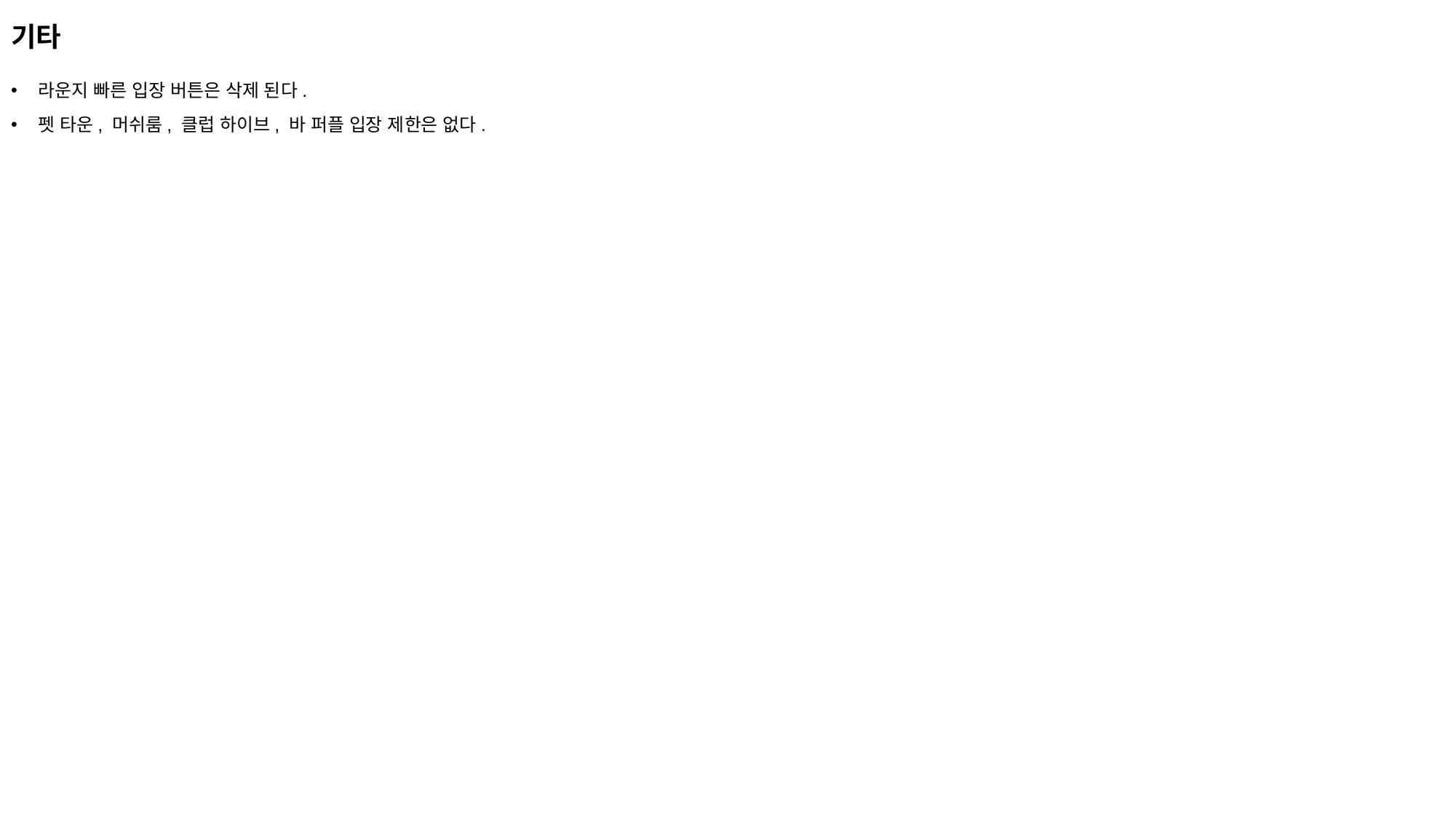

# 기타
라운지 빠른 입장 버튼은 삭제 된다.
펫 타운, 머쉬룸, 클럽 하이브, 바 퍼플 입장 제한은 없다.